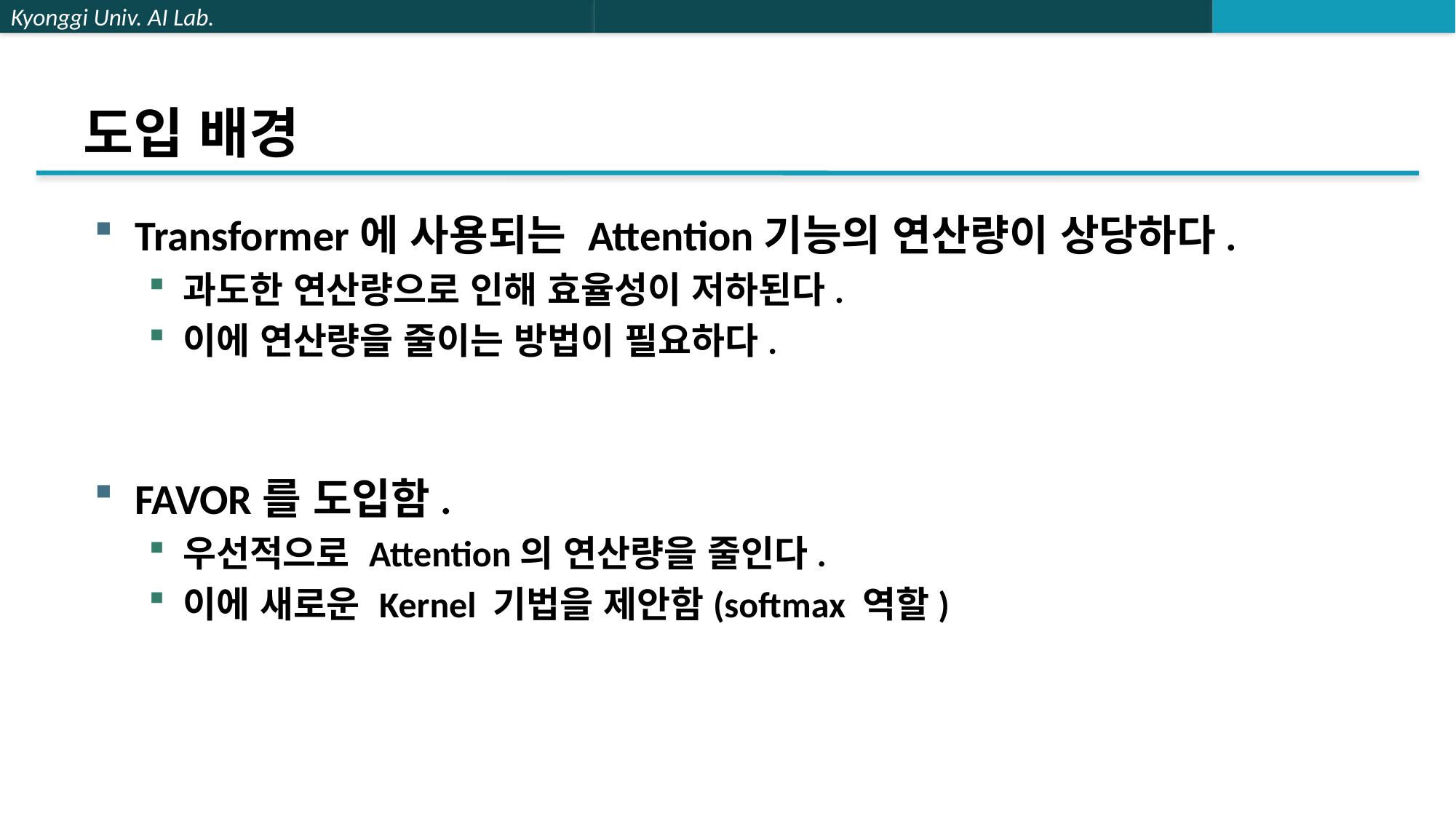

# 도입 배경
Transformer에 사용되는 Attention기능의 연산량이 상당하다.
과도한 연산량으로 인해 효율성이 저하된다.
이에 연산량을 줄이는 방법이 필요하다.

FAVOR를 도입함.
우선적으로 Attention의 연산량을 줄인다.
이에 새로운 Kernel 기법을 제안함(softmax 역할)